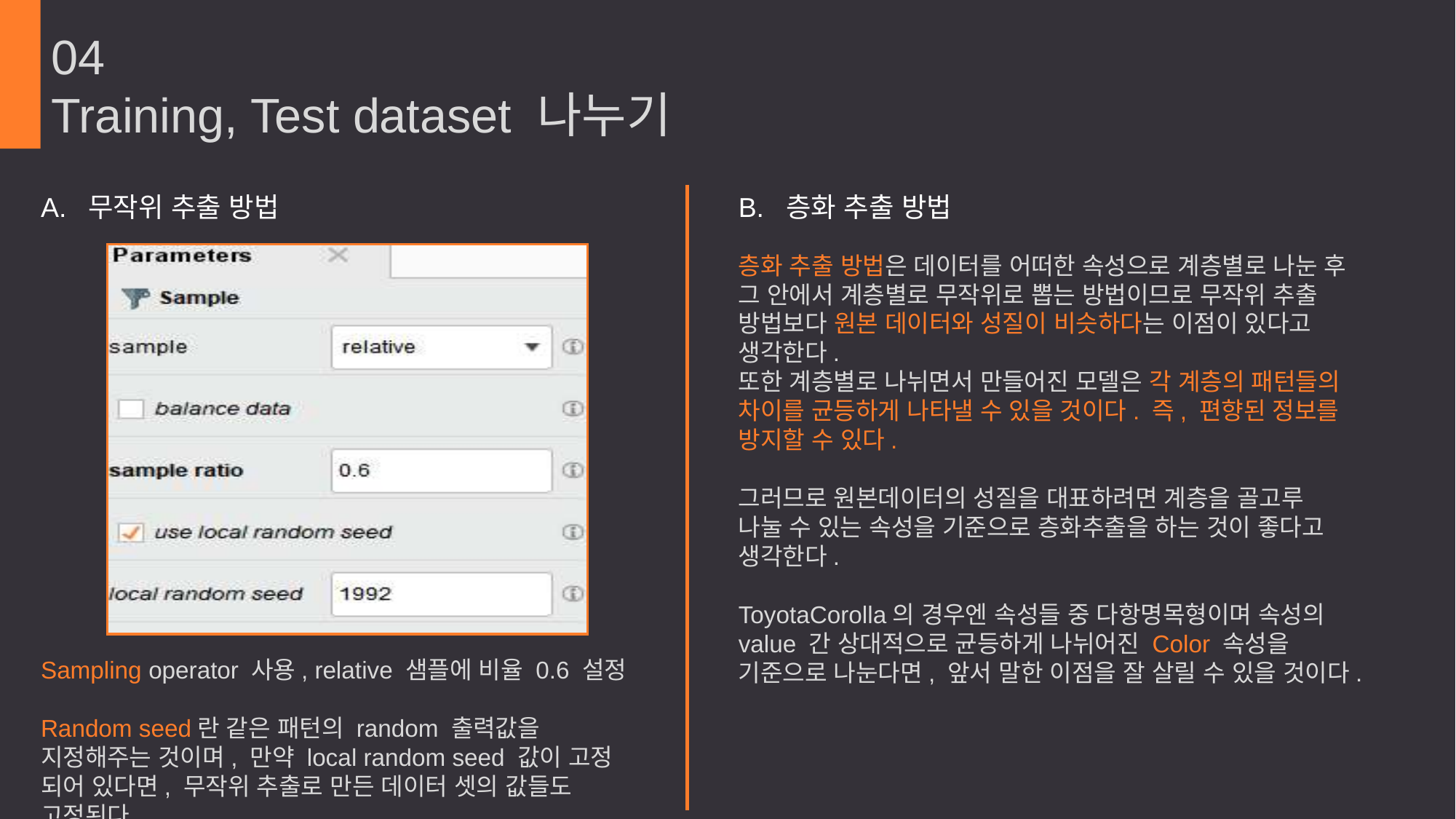

04
Training, Test dataset 나누기
A.  무작위 추출 방법
B.  층화 추출 방법

층화 추출 방법은 데이터를 어떠한 속성으로 계층별로 나눈 후 그 안에서 계층별로 무작위로 뽑는 방법이므로 무작위 추출 방법보다 원본 데이터와 성질이 비슷하다는 이점이 있다고 생각한다.
또한 계층별로 나뉘면서 만들어진 모델은 각 계층의 패턴들의
차이를 균등하게 나타낼 수 있을 것이다. 즉, 편향된 정보를 방지할 수 있다.

그러므로 원본데이터의 성질을 대표하려면 계층을 골고루 나눌 수 있는 속성을 기준으로 층화추출을 하는 것이 좋다고 생각한다.

ToyotaCorolla의 경우엔 속성들 중 다항명목형이며 속성의 value 간 상대적으로 균등하게 나뉘어진 Color 속성을 기준으로 나눈다면, 앞서 말한 이점을 잘 살릴 수 있을 것이다.
Sampling operator 사용, relative 샘플에 비율 0.6 설정

Random seed란 같은 패턴의 random 출력값을 지정해주는 것이며, 만약 local random seed 값이 고정 되어 있다면, 무작위 추출로 만든 데이터 셋의 값들도 고정된다.